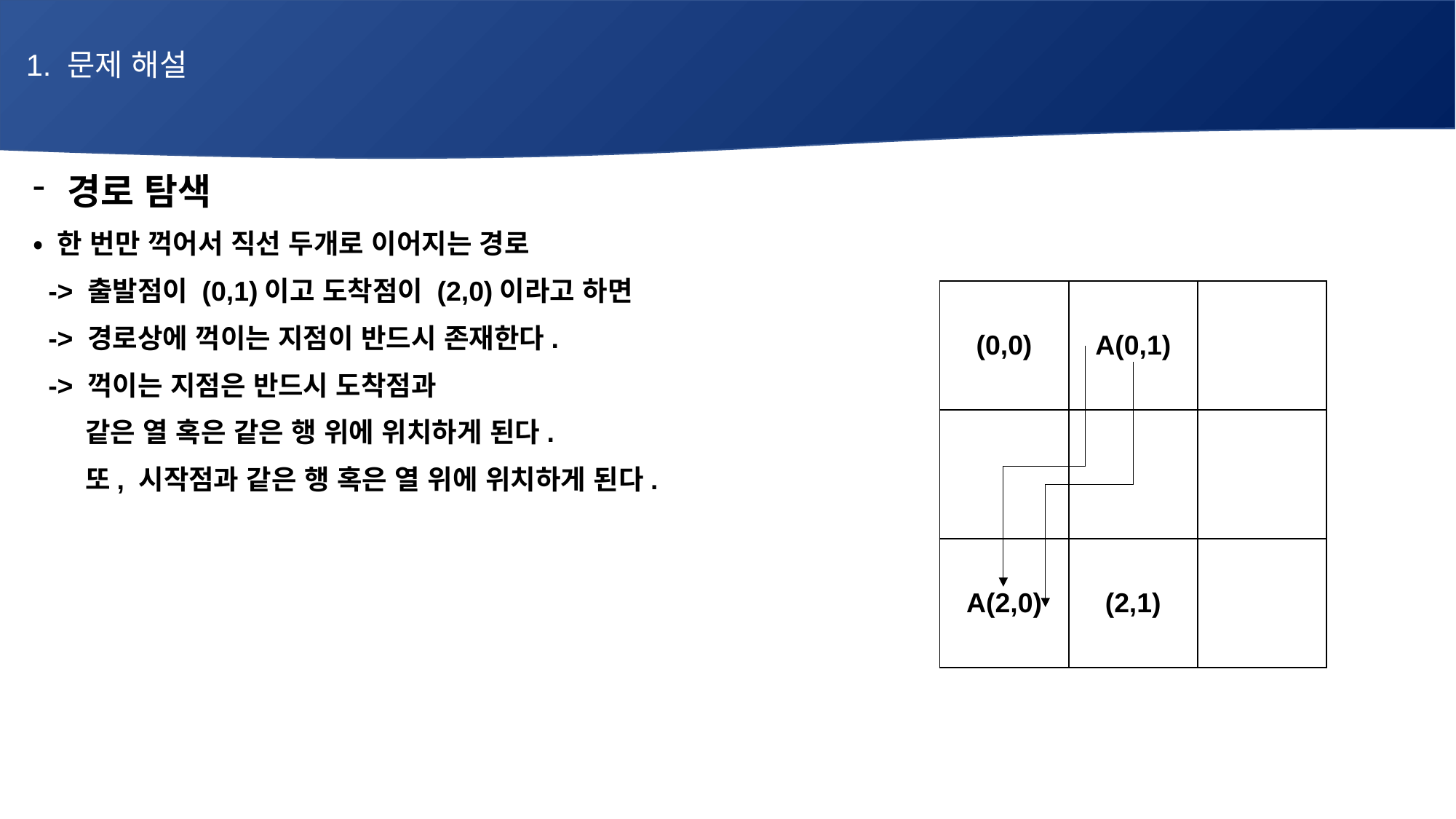

1. 문제 해설
경로 탐색
• 한 번만 꺽어서 직선 두개로 이어지는 경로
  -> 출발점이 (0,1)이고 도착점이 (2,0)이라고 하면
  -> 경로상에 꺽이는 지점이 반드시 존재한다.
  -> 꺽이는 지점은 반드시 도착점과
      같은 열 혹은 같은 행 위에 위치하게 된다.
      또, 시작점과 같은 행 혹은 열 위에 위치하게 된다.
| (0,0) | A(0,1) |  |
| --- | --- | --- |
|  |  |  |
| A(2,0) | (2,1) |  |